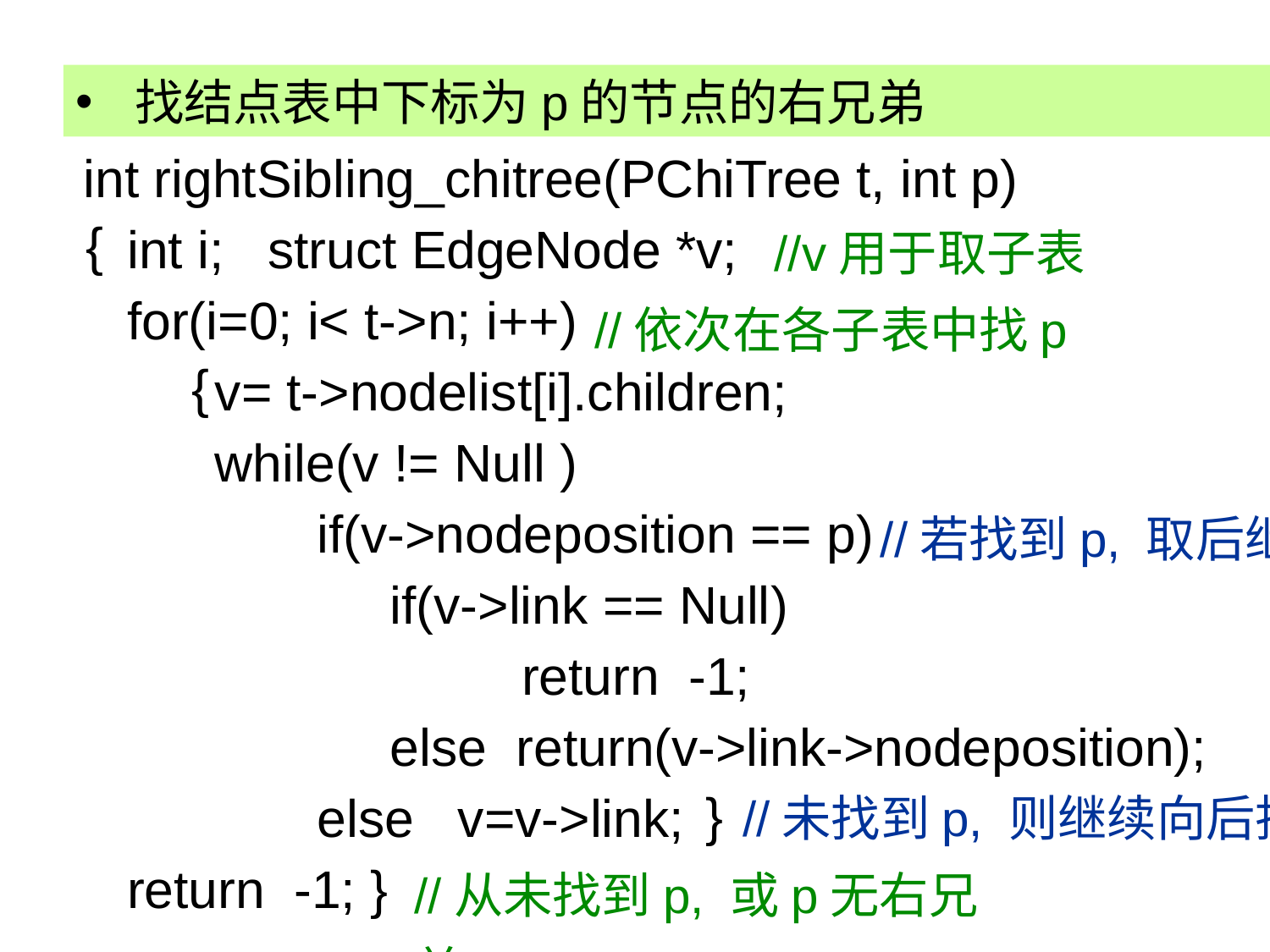

找结点表中下标为p的节点的右兄弟
int rightSibling_chitree(PChiTree t, int p)
   int i;   struct EdgeNode *v;
   for(i=0; i< t->n; i++)
         v= t->nodelist[i].children;
         while(v != Null )
                if(v->nodeposition == p)
                     if(v->link == Null)
                              return  -1;
                     else  return(v->link->nodeposition);
                else   v=v->link;
   return  -1; }
{
//v用于取子表
//依次在各子表中找p
 {
//若找到p, 取后继
}
//未找到p, 则继续向后找
//从未找到p, 或p无右兄弟